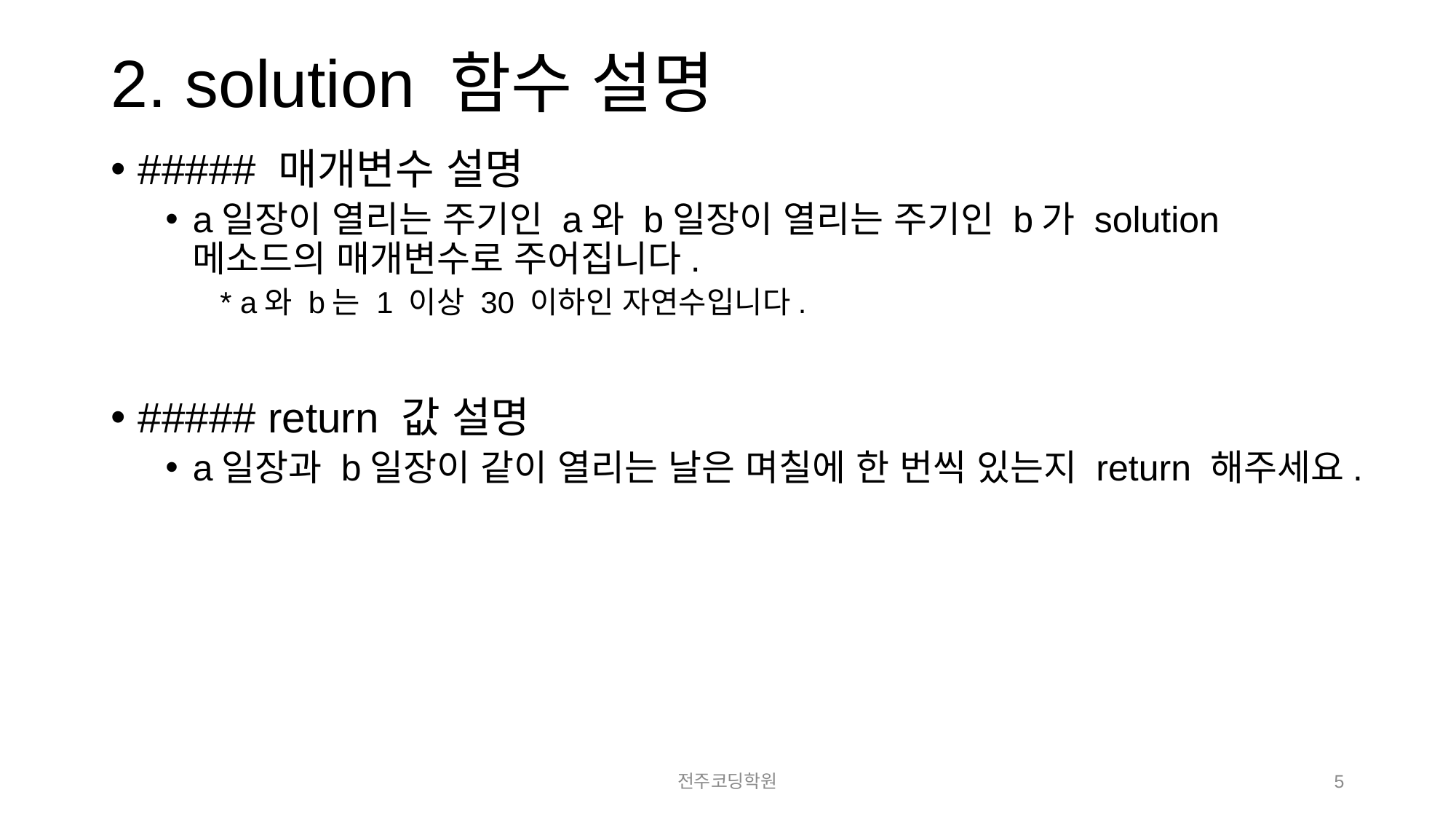

# 2. solution 함수 설명
##### 매개변수 설명
a일장이 열리는 주기인 a와 b일장이 열리는 주기인 b가 solution 메소드의 매개변수로 주어집니다.
* a와 b는 1 이상 30 이하인 자연수입니다.

##### return 값 설명
a일장과 b일장이 같이 열리는 날은 며칠에 한 번씩 있는지 return 해주세요.
전주코딩학원
5